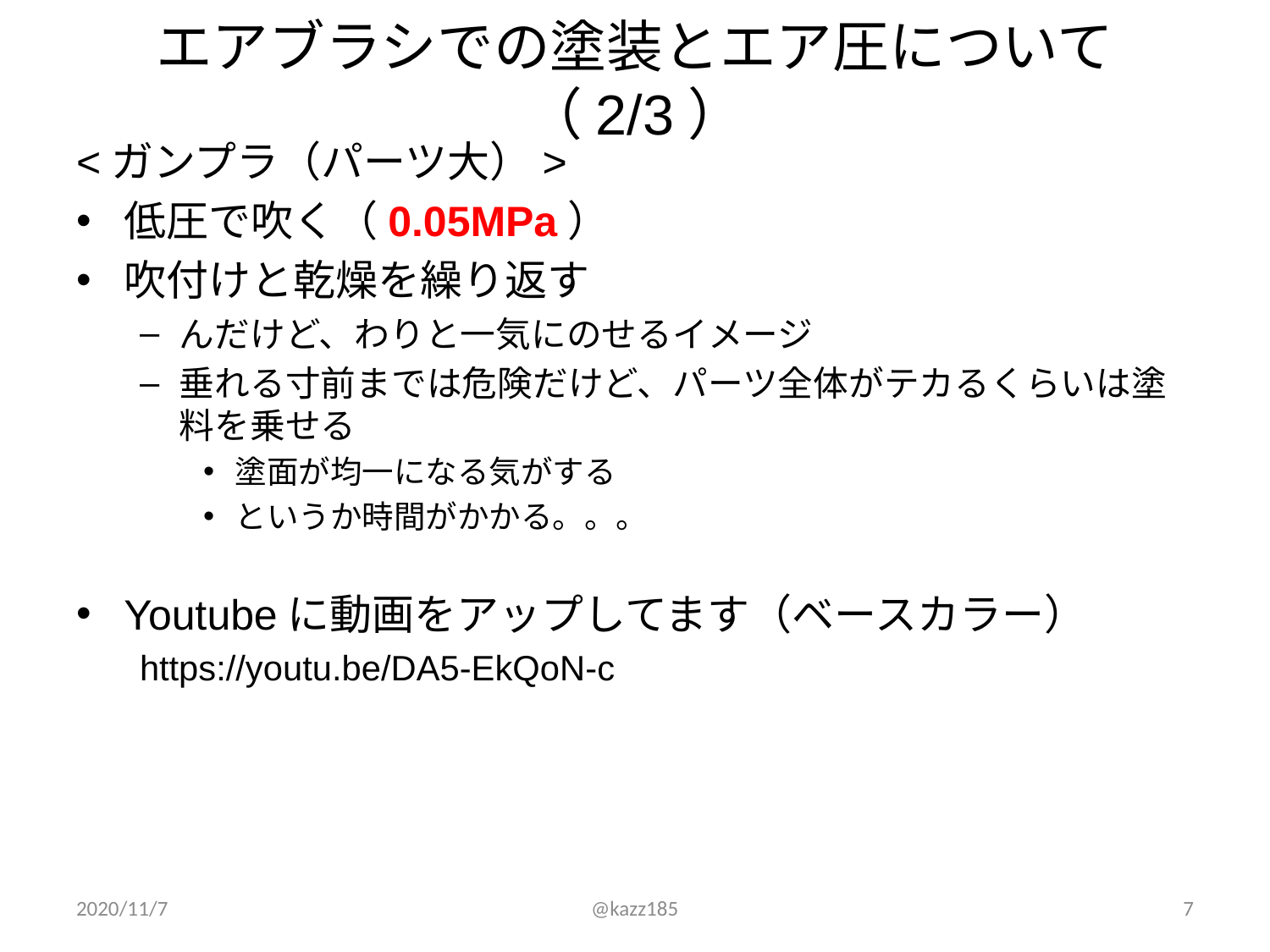

# エアブラシでの塗装とエア圧について（2/3）
<ガンプラ（パーツ大）>
低圧で吹く（0.05MPa）
吹付けと乾燥を繰り返す
んだけど、わりと一気にのせるイメージ
垂れる寸前までは危険だけど、パーツ全体がテカるくらいは塗料を乗せる
塗面が均一になる気がする
というか時間がかかる。。。

Youtubeに動画をアップしてます（ベースカラー）
https://youtu.be/DA5-EkQoN-c
2020/11/7
@kazz185
7